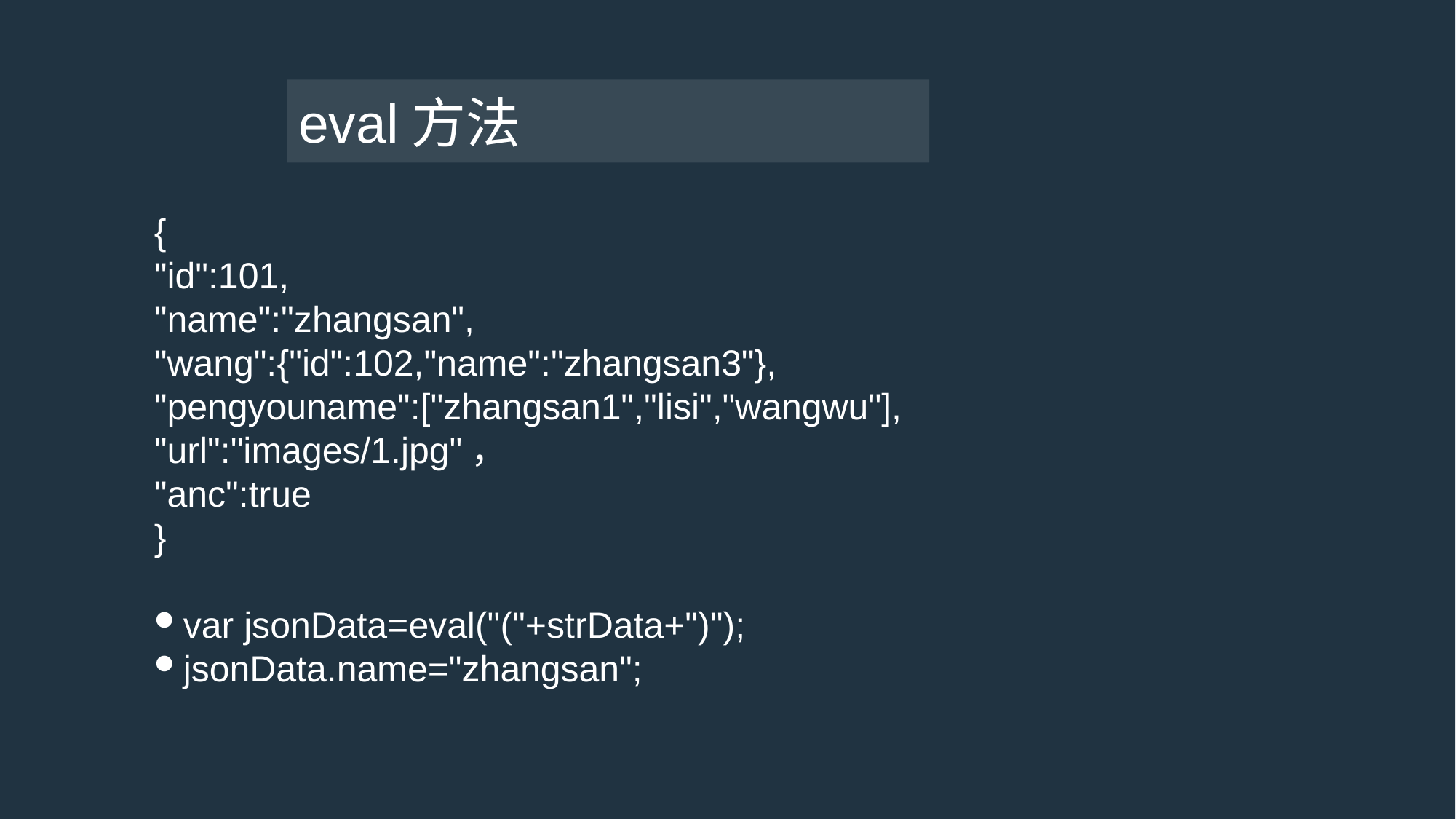

# eval方法
{
"id":101,
"name":"zhangsan",
"wang":{"id":102,"name":"zhangsan3"},
"pengyouname":["zhangsan1","lisi","wangwu"],
"url":"images/1.jpg"，
"anc":true
}

var jsonData=eval("("+strData+")");
jsonData.name="zhangsan";